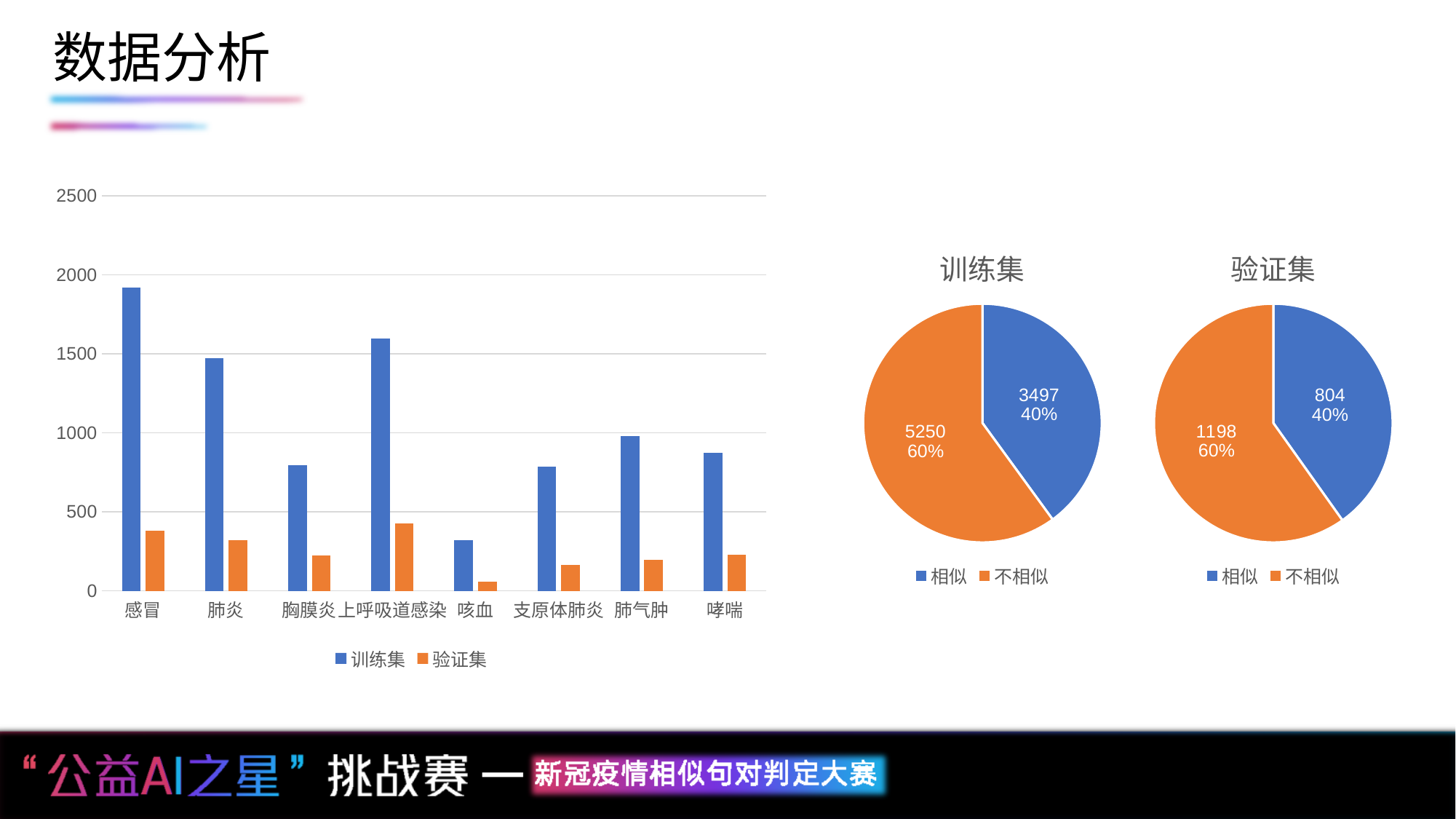

# 数据分析

### Chart

| Category | 训练集 | 验证集 |
|---|---|---|
| 感冒 | 1921.0 | 379.0 |
| 肺炎 | 1475.0 | 323.0 |
| 胸膜炎 | 795.0 | 225.0 |
| 上呼吸道感染 | 1597.0 | 425.0 |
| 咳血 | 320.0 | 60.0 |
| 支原体肺炎 | 785.0 | 165.0 |
| 肺气肿 | 980.0 | 195.0 |
| 哮喘 | 874.0 | 230.0 |

### Chart: 训练集

| Category | 标签 |
|---|---|
| 相似 | 3497.0 |
| 不相似 | 5250.0 |

### Chart: 验证集

| Category | 标签 |
|---|---|
| 相似 | 804.0 |
| 不相似 | 1198.0 |